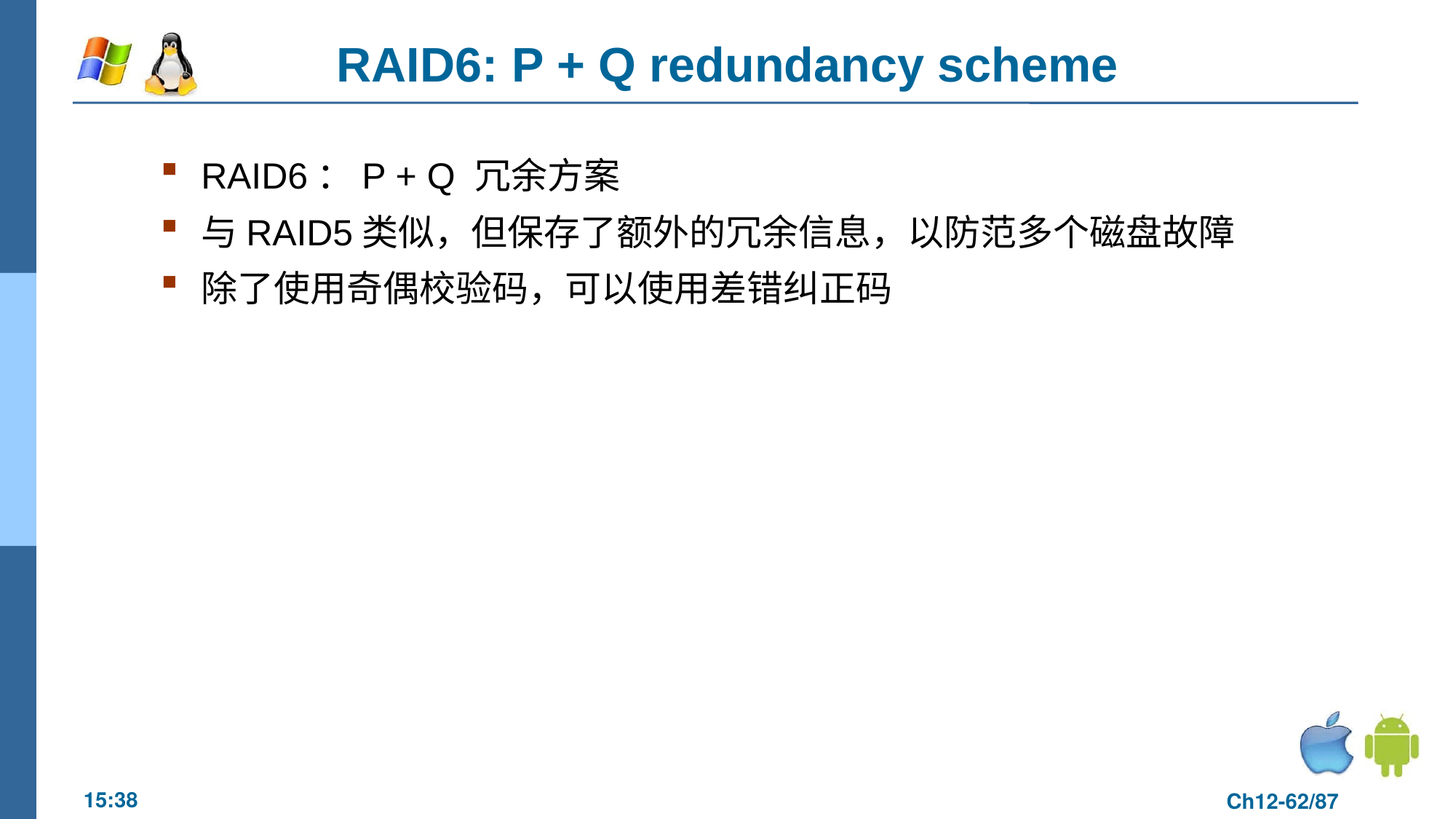

# RAID6: P + Q redundancy scheme
RAID6：P + Q 冗余方案
与RAID5类似，但保存了额外的冗余信息，以防范多个磁盘故障
除了使用奇偶校验码，可以使用差错纠正码